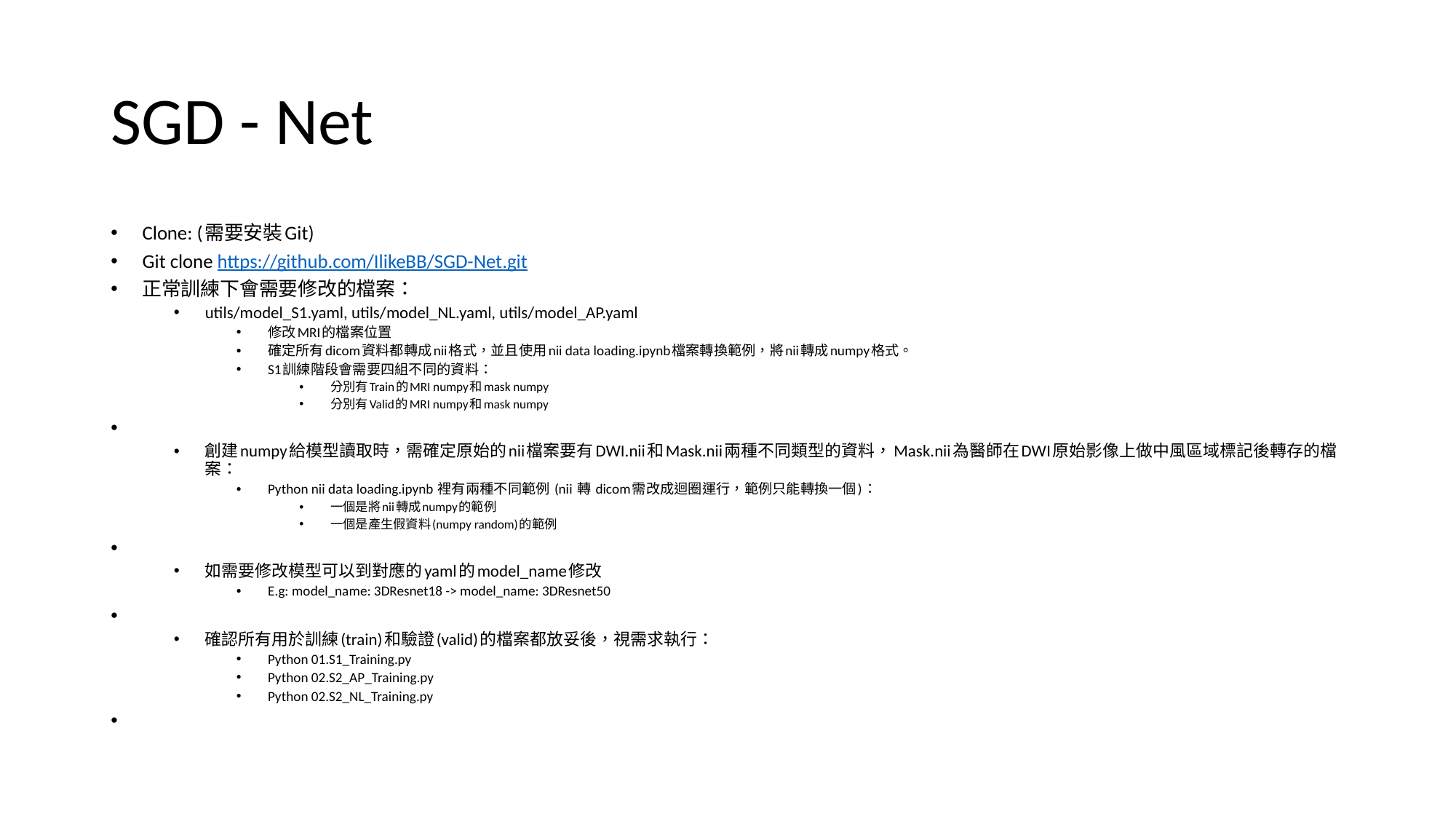

# SGD - Net
Clone: (需要安裝Git)
Git clone https://github.com/IlikeBB/SGD-Net.git
正常訓練下會需要修改的檔案：
utils/model_S1.yaml, utils/model_NL.yaml, utils/model_AP.yaml
修改MRI的檔案位置
確定所有dicom資料都轉成nii格式，並且使用nii data loading.ipynb檔案轉換範例，將nii轉成numpy格式。
S1訓練階段會需要四組不同的資料：
分別有Train的MRI numpy和mask numpy
分別有Valid的MRI numpy和mask numpy

創建numpy給模型讀取時，需確定原始的nii檔案要有DWI.nii和Mask.nii兩種不同類型的資料，Mask.nii為醫師在DWI原始影像上做中風區域標記後轉存的檔案：
Python nii data loading.ipynb 裡有兩種不同範例 (nii 轉 dicom需改成迴圈運行，範例只能轉換一個)：
一個是將nii轉成numpy的範例
一個是產生假資料(numpy random)的範例

如需要修改模型可以到對應的yaml的model_name修改
E.g: model_name: 3DResnet18 -> model_name: 3DResnet50

確認所有用於訓練(train)和驗證(valid)的檔案都放妥後，視需求執行：
Python 01.S1_Training.py
Python 02.S2_AP_Training.py
Python 02.S2_NL_Training.py